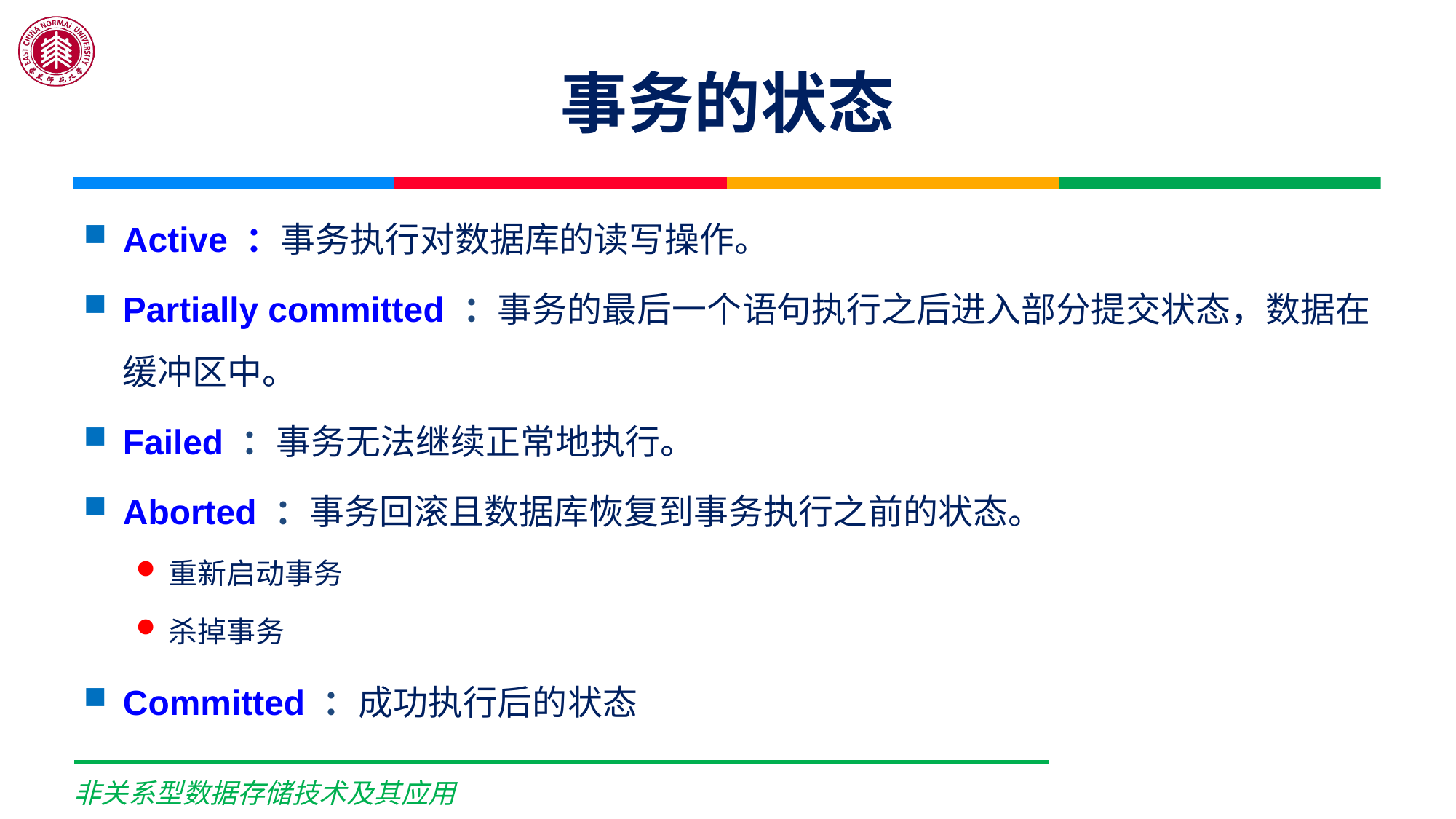

# 事务的状态
Active ：事务执行对数据库的读写操作。
Partially committed ：事务的最后一个语句执行之后进入部分提交状态，数据在缓冲区中。
Failed ：事务无法继续正常地执行。
Aborted ：事务回滚且数据库恢复到事务执行之前的状态。
重新启动事务
杀掉事务
Committed ：成功执行后的状态